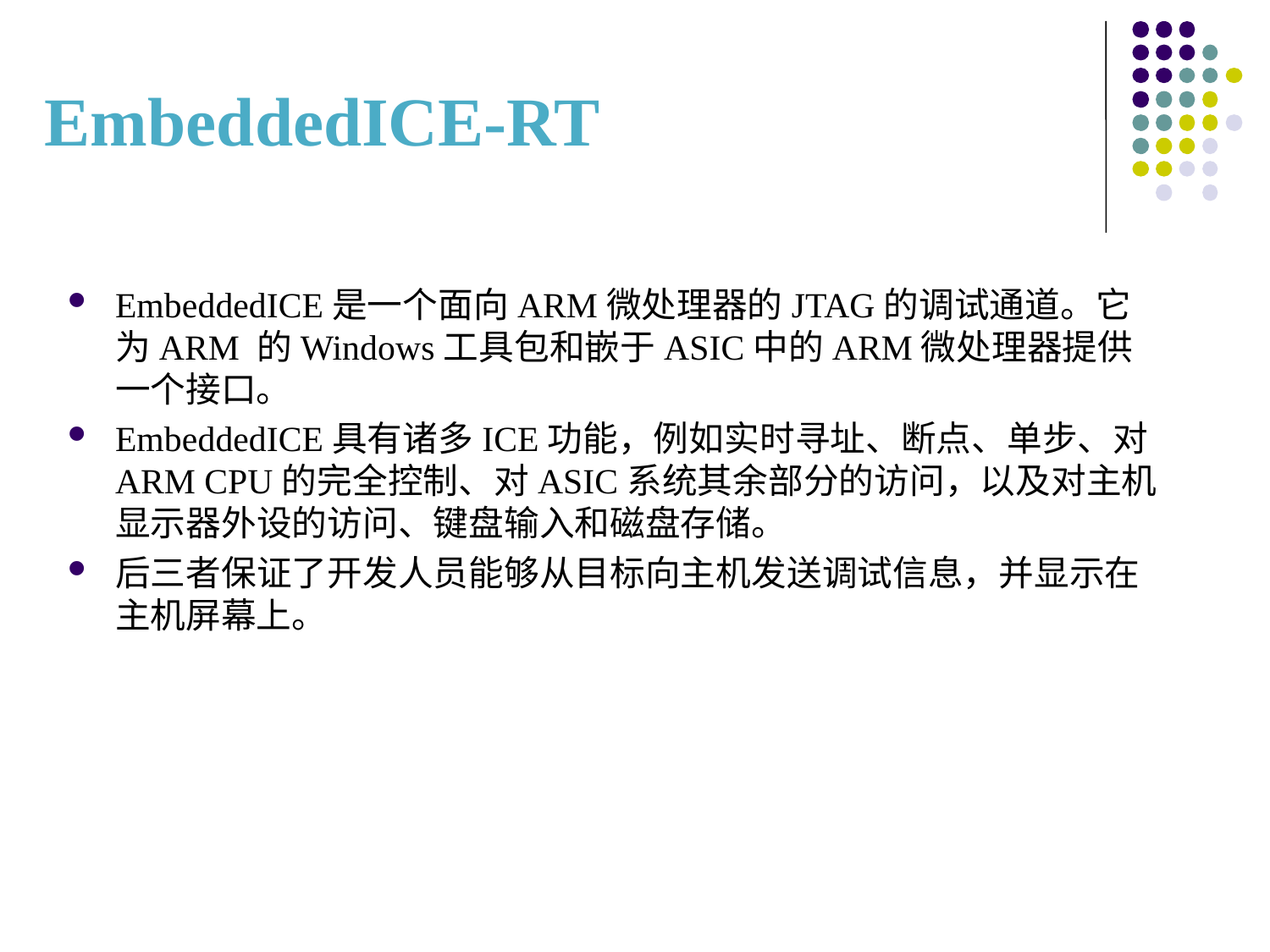

# EmbeddedICE-RT
EmbeddedICE是一个面向ARM微处理器的JTAG的调试通道。它为ARM 的Windows工具包和嵌于ASIC中的ARM微处理器提供一个接口。
EmbeddedICE具有诸多ICE功能，例如实时寻址、断点、单步、对ARM CPU的完全控制、对ASIC系统其余部分的访问，以及对主机显示器外设的访问、键盘输入和磁盘存储。
后三者保证了开发人员能够从目标向主机发送调试信息，并显示在主机屏幕上。